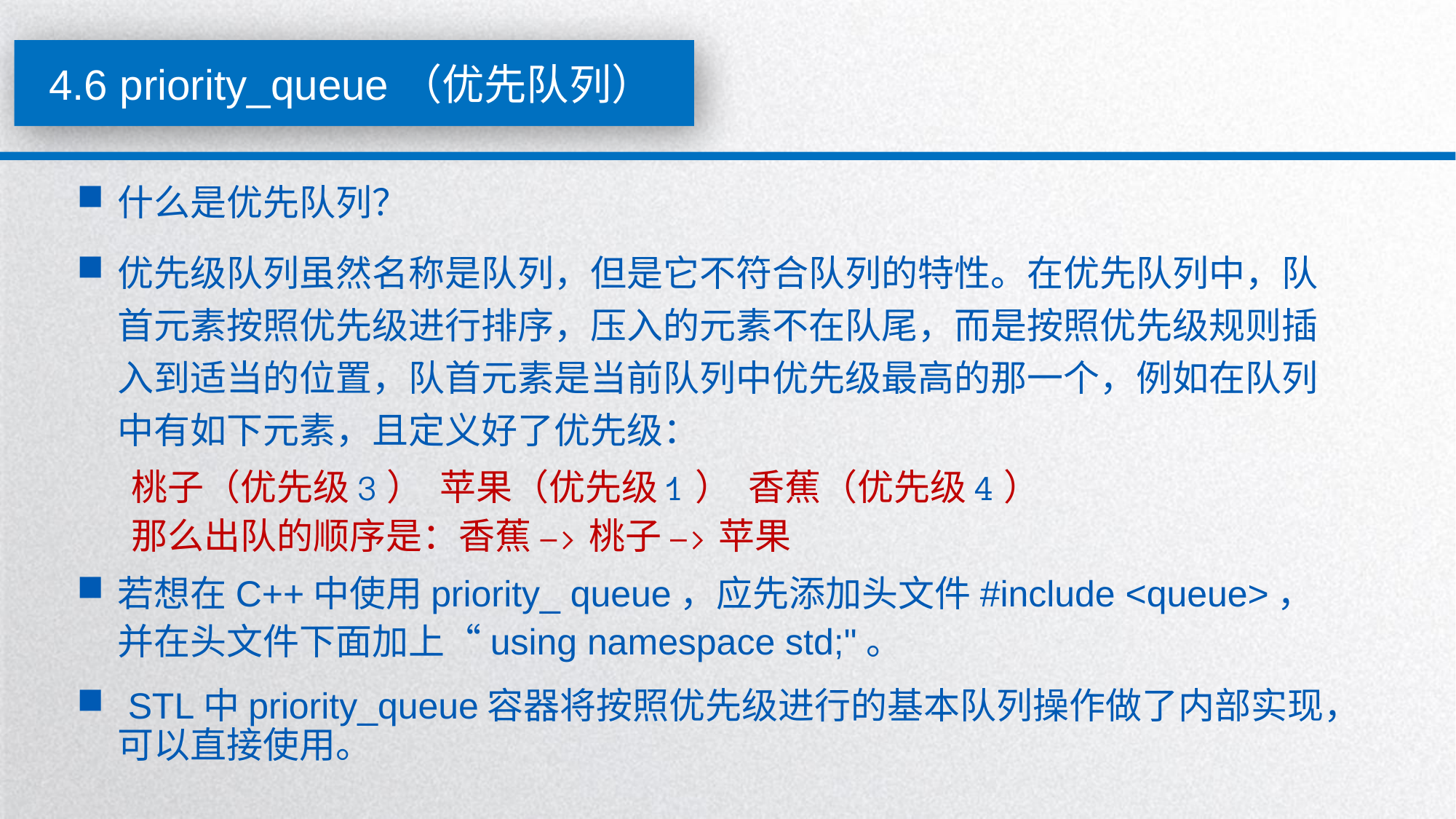

4.6 priority_queue（优先队列）
什么是优先队列？
优先级队列虽然名称是队列，但是它不符合队列的特性。在优先队列中，队首元素按照优先级进行排序，压入的元素不在队尾，而是按照优先级规则插入到适当的位置，队首元素是当前队列中优先级最高的那一个，例如在队列中有如下元素，且定义好了优先级：
桃子（优先级3）  苹果（优先级1）  香蕉（优先级4）
那么出队的顺序是：香蕉->桃子->苹果
若想在C++中使用priority_ queue，应先添加头文件#include <queue>，并在头文件下面加上“using namespace std;"。
 STL中priority_queue容器将按照优先级进行的基本队列操作做了内部实现，可以直接使用。